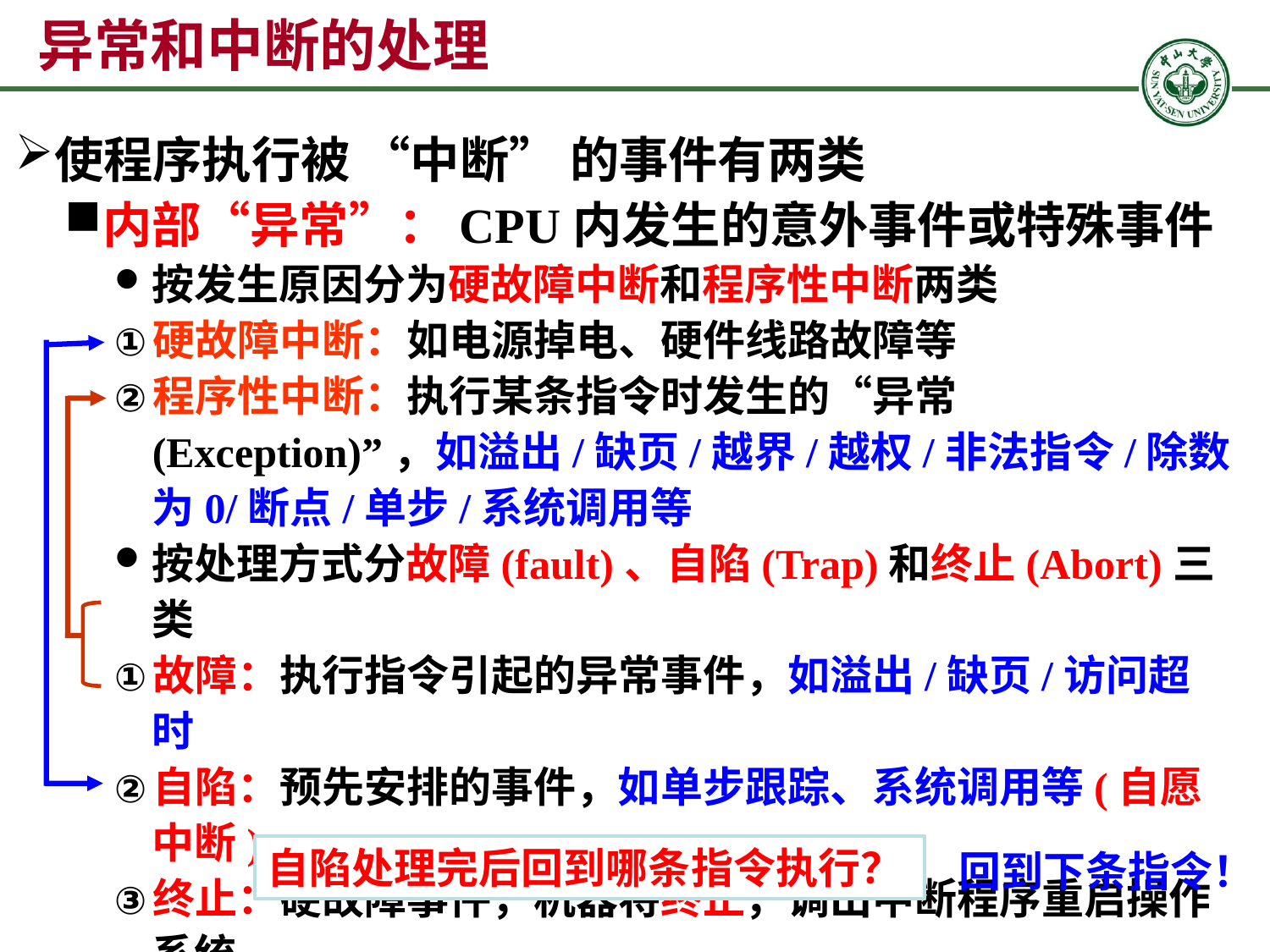

# 异常和中断的处理
使程序执行被 “中断” 的事件有两类
内部“异常”：CPU内发生的意外事件或特殊事件
按发生原因分为硬故障中断和程序性中断两类
硬故障中断：如电源掉电、硬件线路故障等
程序性中断：执行某条指令时发生的“异常(Exception)”，如溢出/缺页/越界/越权/非法指令/除数为0/断点/单步/系统调用等
按处理方式分故障(fault)、自陷(Trap)和终止(Abort)三类
故障：执行指令引起的异常事件，如溢出/缺页/访问超时
自陷：预先安排的事件，如单步跟踪、系统调用等(自愿中断)
终止：硬故障事件，机器将终止，调出中断程序重启操作系统

自陷处理完后回到哪条指令执行？
 回到下条指令！